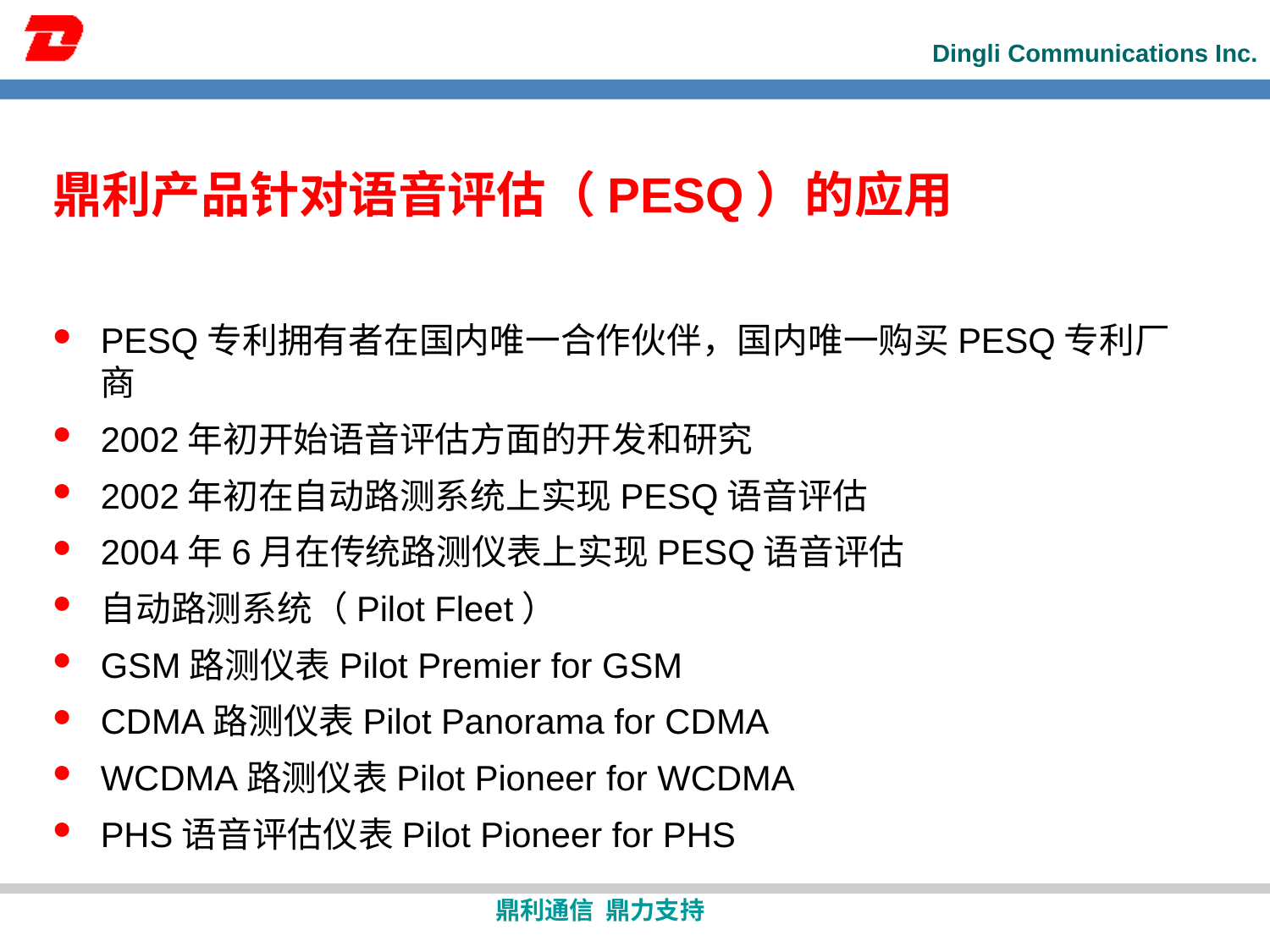

# 鼎利产品针对语音评估（PESQ）的应用
PESQ专利拥有者在国内唯一合作伙伴，国内唯一购买PESQ专利厂商
2002年初开始语音评估方面的开发和研究
2002年初在自动路测系统上实现PESQ语音评估
2004年6月在传统路测仪表上实现PESQ语音评估
自动路测系统（Pilot Fleet）
GSM路测仪表Pilot Premier for GSM
CDMA路测仪表Pilot Panorama for CDMA
WCDMA路测仪表Pilot Pioneer for WCDMA
PHS语音评估仪表Pilot Pioneer for PHS